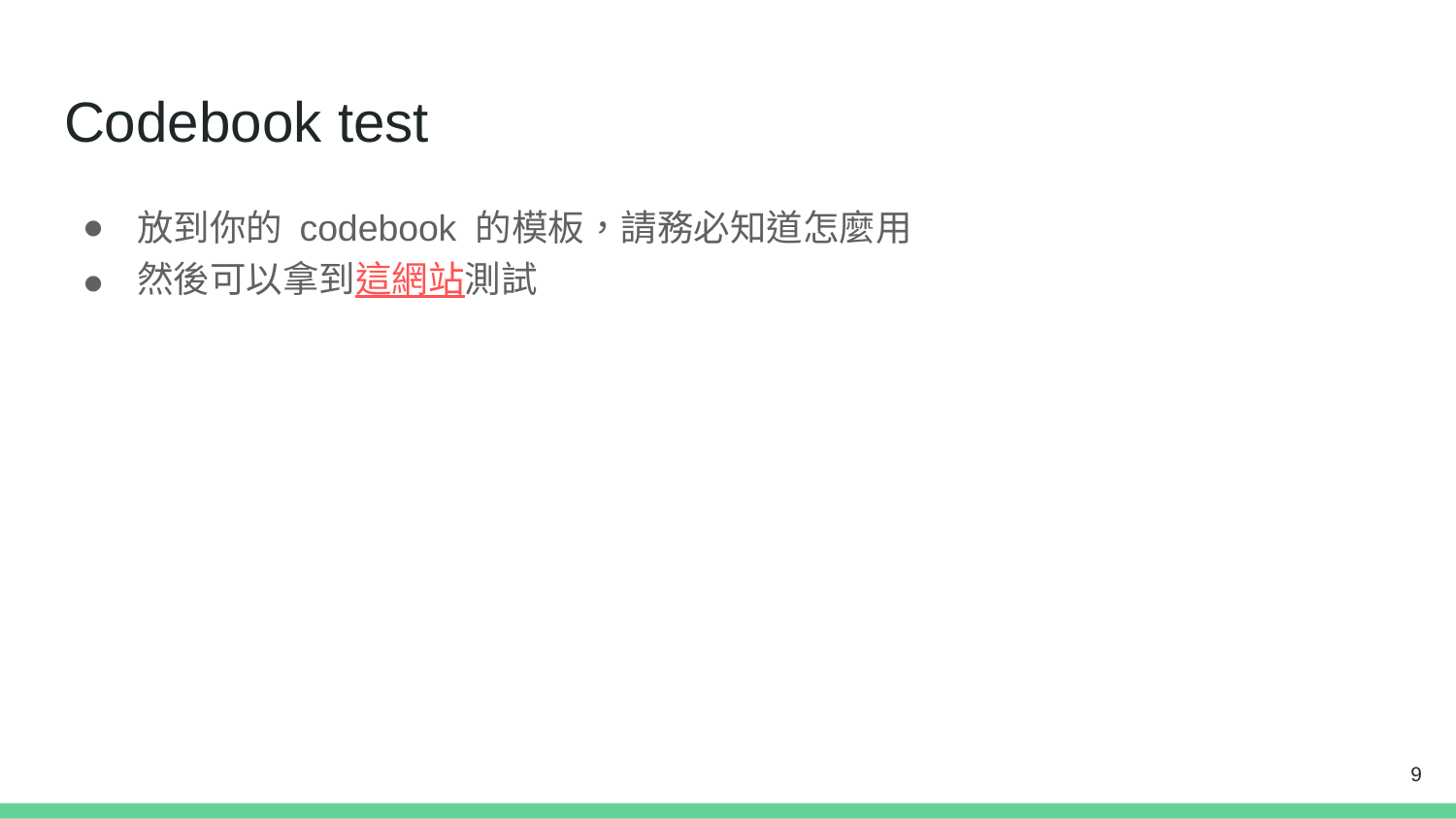

# Codebook test
放到你的 codebook 的模板，請務必知道怎麼用
然後可以拿到這網站測試
9